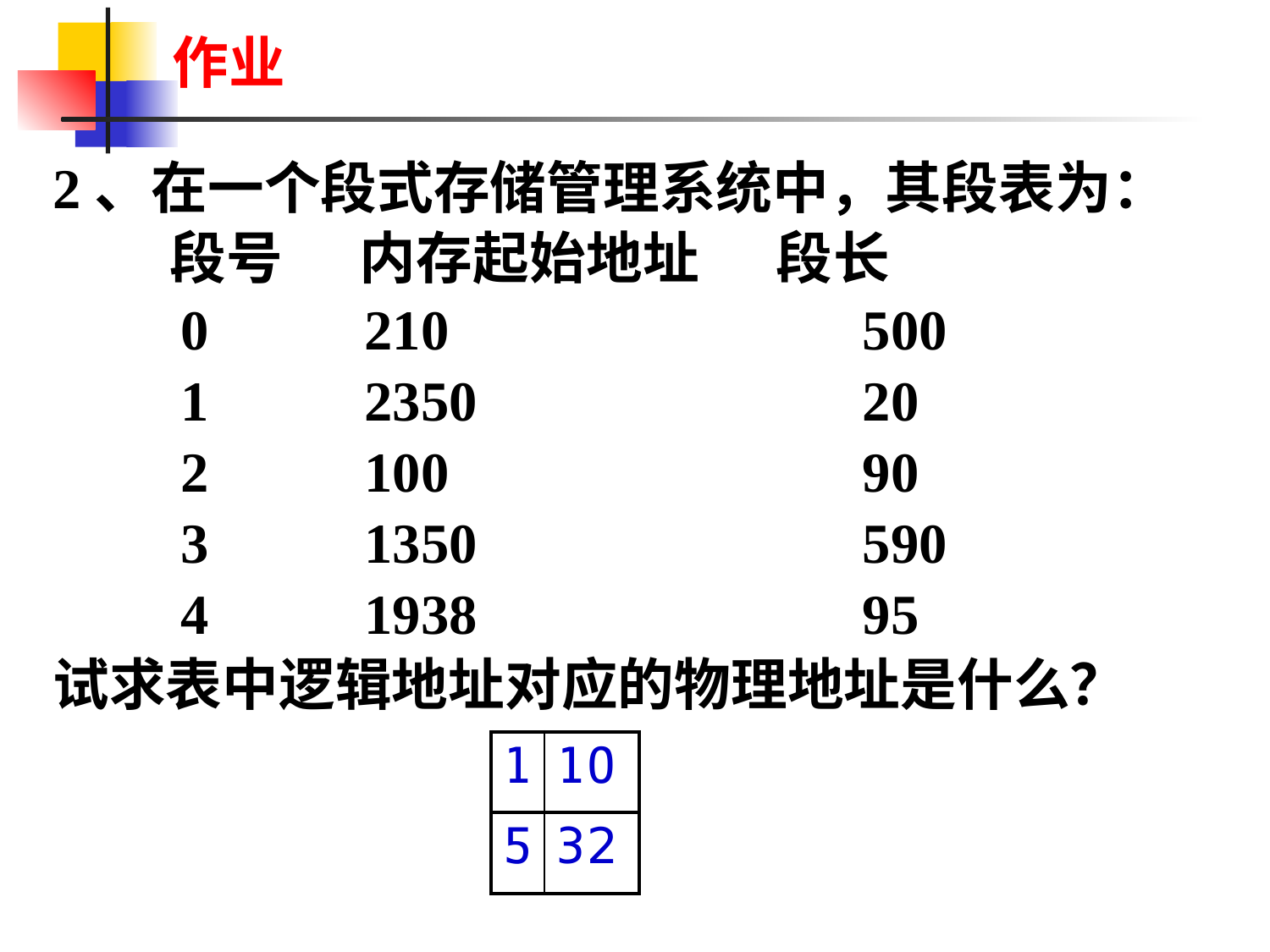

# 作业
2、在一个段式存储管理系统中，其段表为：
        段号      内存起始地址      段长
         0           210             		500
         1           2350           		20
         2           100             		90
         3           1350            		590
         4           1938            		95
试求表中逻辑地址对应的物理地址是什么？
| 1 | 10 |
| --- | --- |
| 5 | 32 |